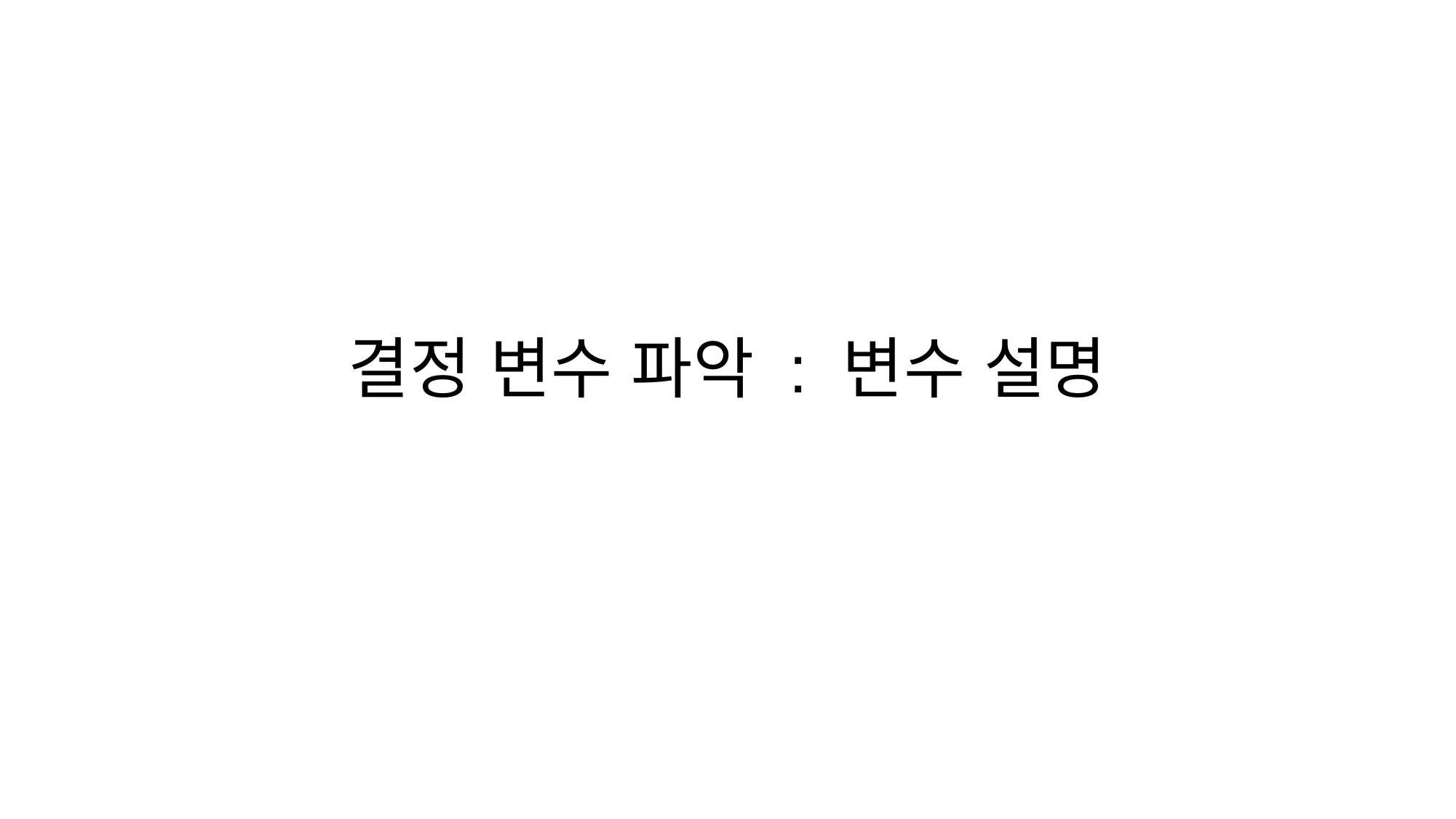

# 결정 변수 파악 : 변수 설명